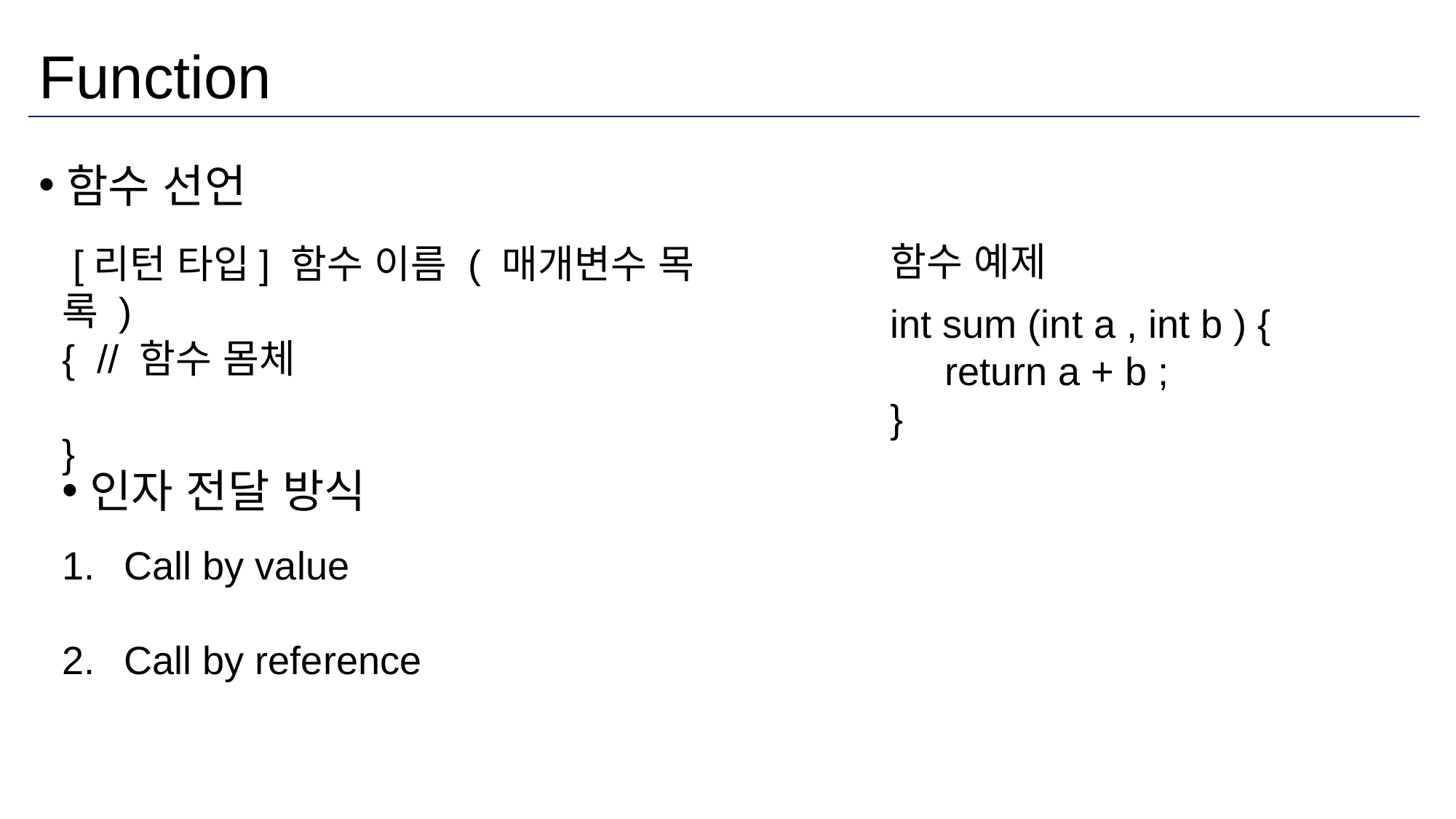

# Function
함수 선언
함수 예제
 [리턴 타입] 함수 이름 ( 매개변수 목록 )
{  // 함수 몸체
}

int sum (int a , int b ) {
     return a + b ;
}
인자 전달 방식
Call by value

Call by reference